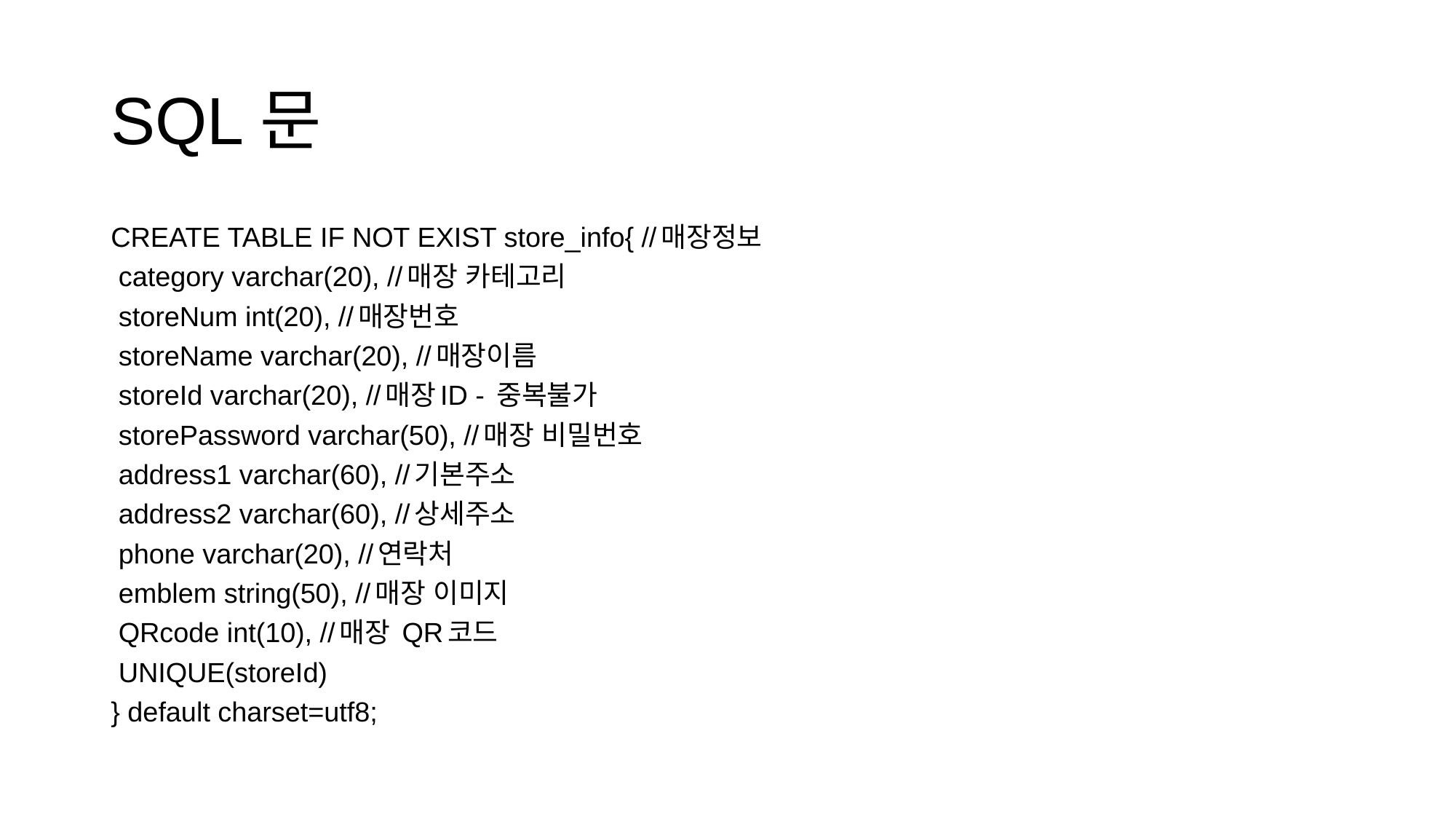

# SQL문
CREATE TABLE IF NOT EXIST store_info{ //매장정보
 category varchar(20), //매장 카테고리
 storeNum int(20), //매장번호
 storeName varchar(20), //매장이름
 storeId varchar(20), //매장ID - 중복불가
 storePassword varchar(50), //매장 비밀번호
 address1 varchar(60), //기본주소
 address2 varchar(60), //상세주소
 phone varchar(20), //연락처
 emblem string(50), //매장 이미지
 QRcode int(10), //매장 QR코드
 UNIQUE(storeId)
} default charset=utf8;